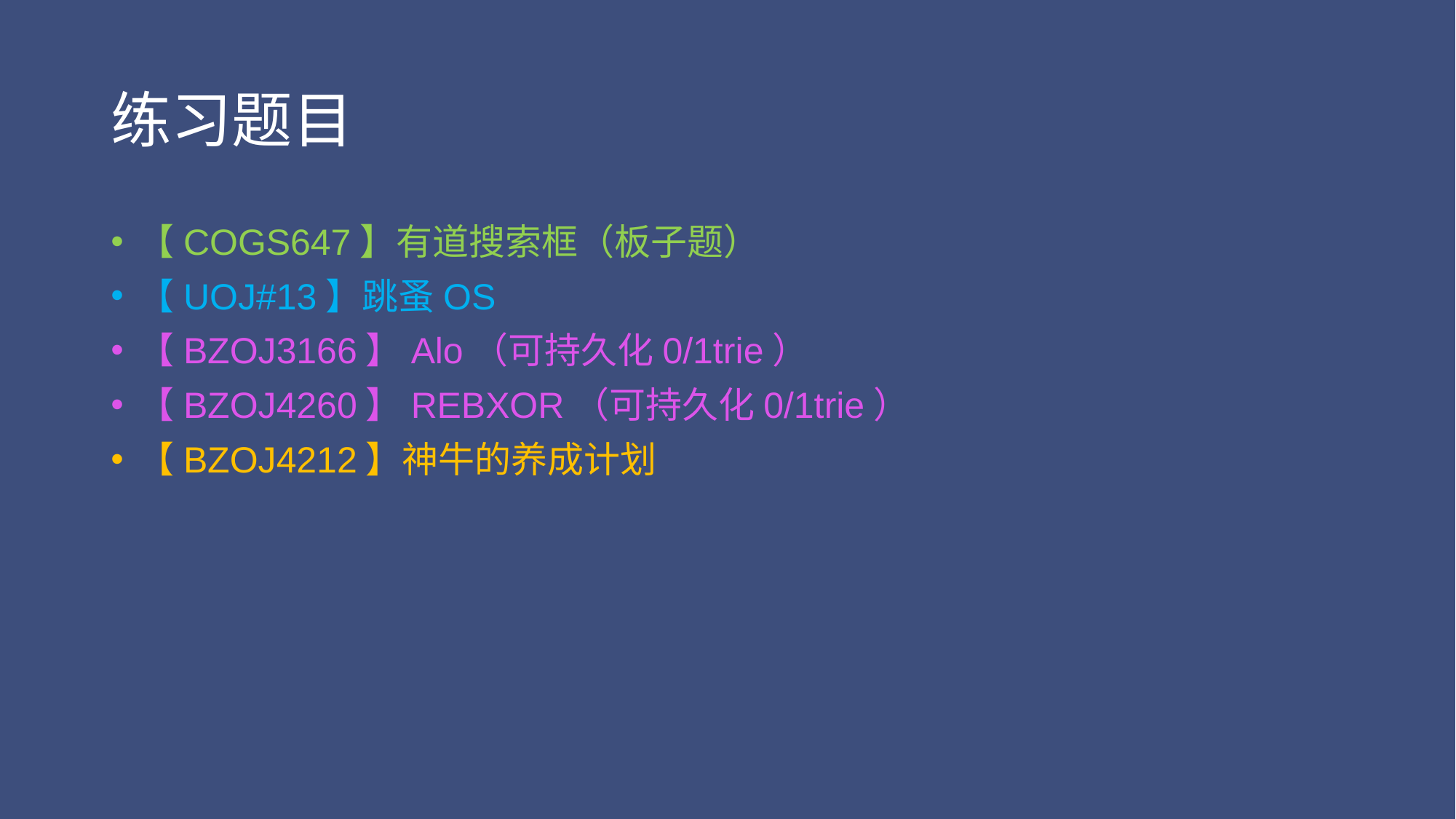

# 练习题目
【COGS647】有道搜索框（板子题）
【UOJ#13】跳蚤OS
【BZOJ3166】Alo（可持久化0/1trie）
【BZOJ4260】REBXOR（可持久化0/1trie）
【BZOJ4212】神牛的养成计划